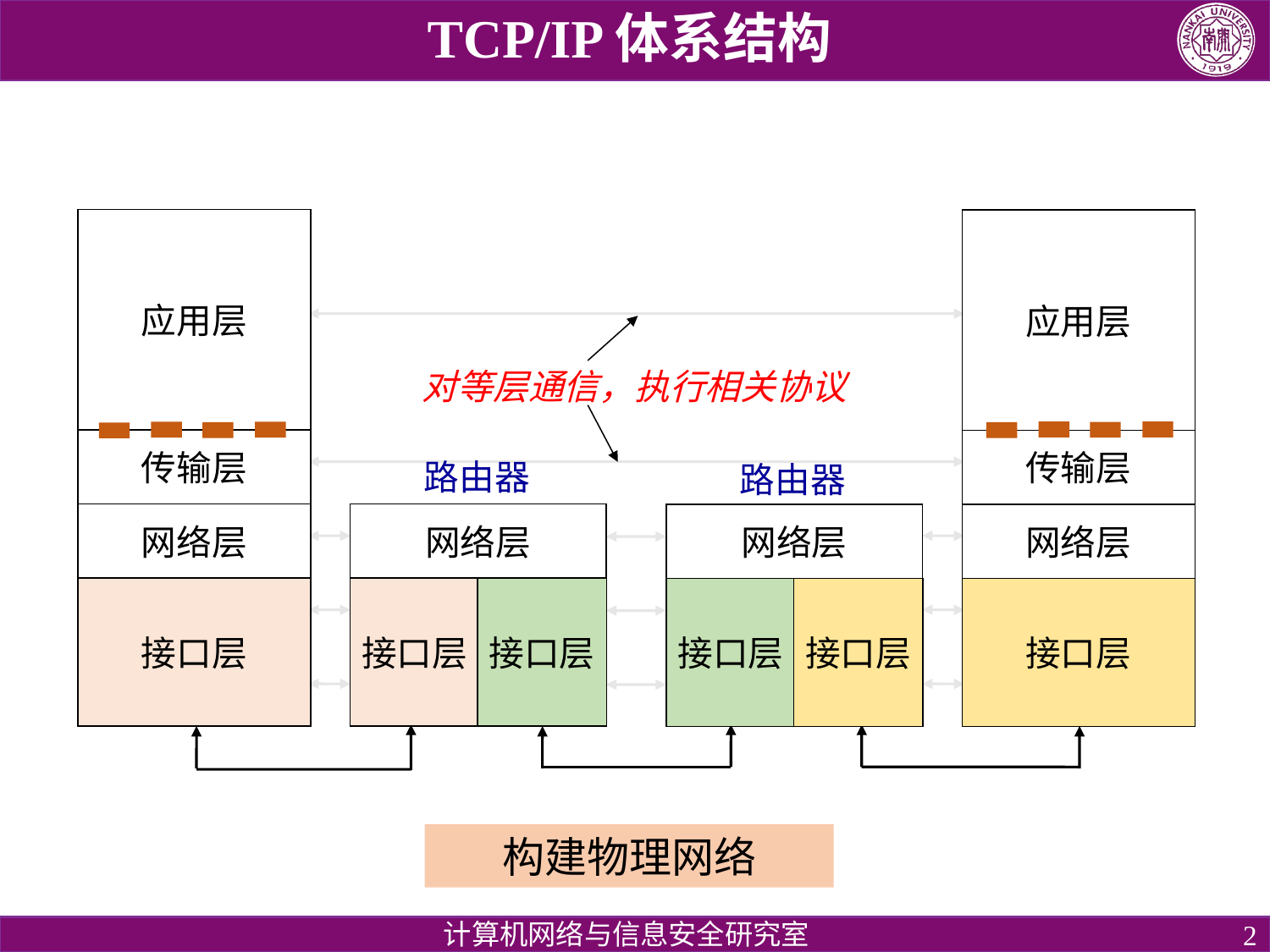

TCP/IP体系结构
应用层
应用层

对等层通信，执行相关协议

传输层
传输层
路由器
路由器

网络层
网络层
网络层
网络层

接口层
接口层
接口层
接口层
接口层
接口层

构建物理网络